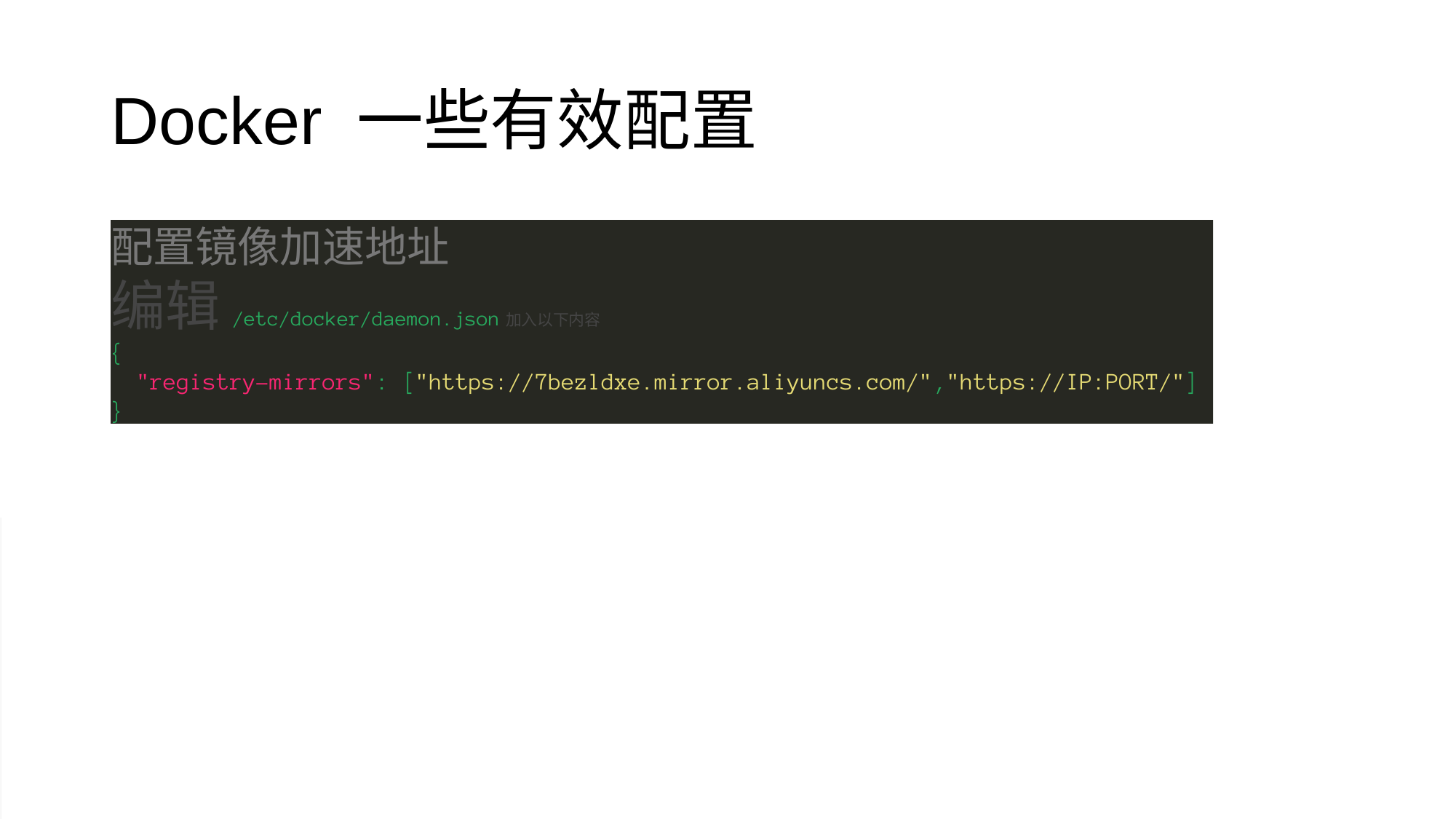

# Docker 一些有效配置
配置镜像加速地址
编辑/etc/docker/daemon.json加入以下内容
{
  "registry-mirrors": ["https://7bezldxe.mirror.aliyuncs.com/","https://IP:PORT/"]
}
0